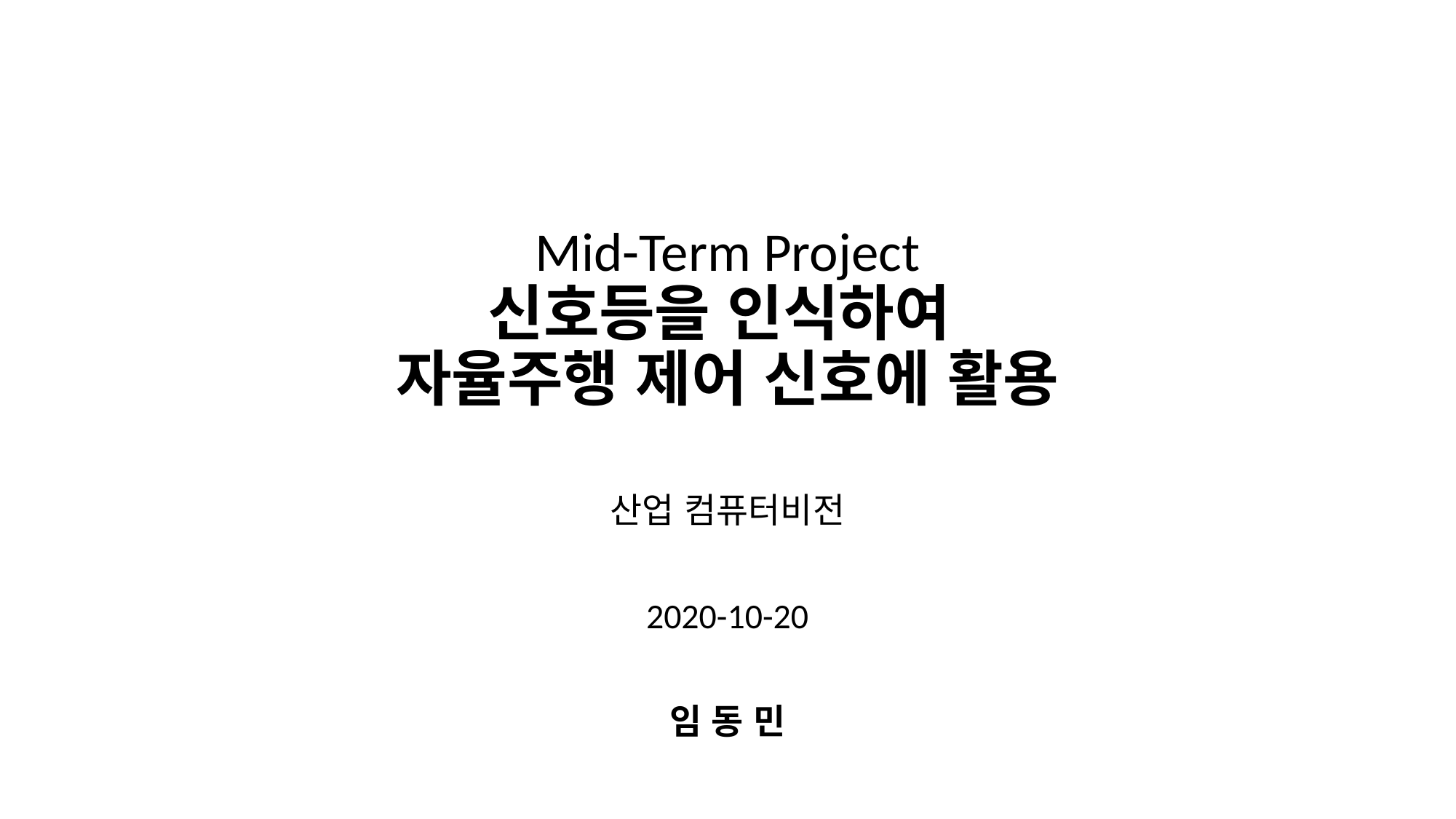

# Mid-Term Project 신호등을 인식하여 자율주행 제어 신호에 활용

산업 컴퓨터비전

2020-10-20

임 동 민